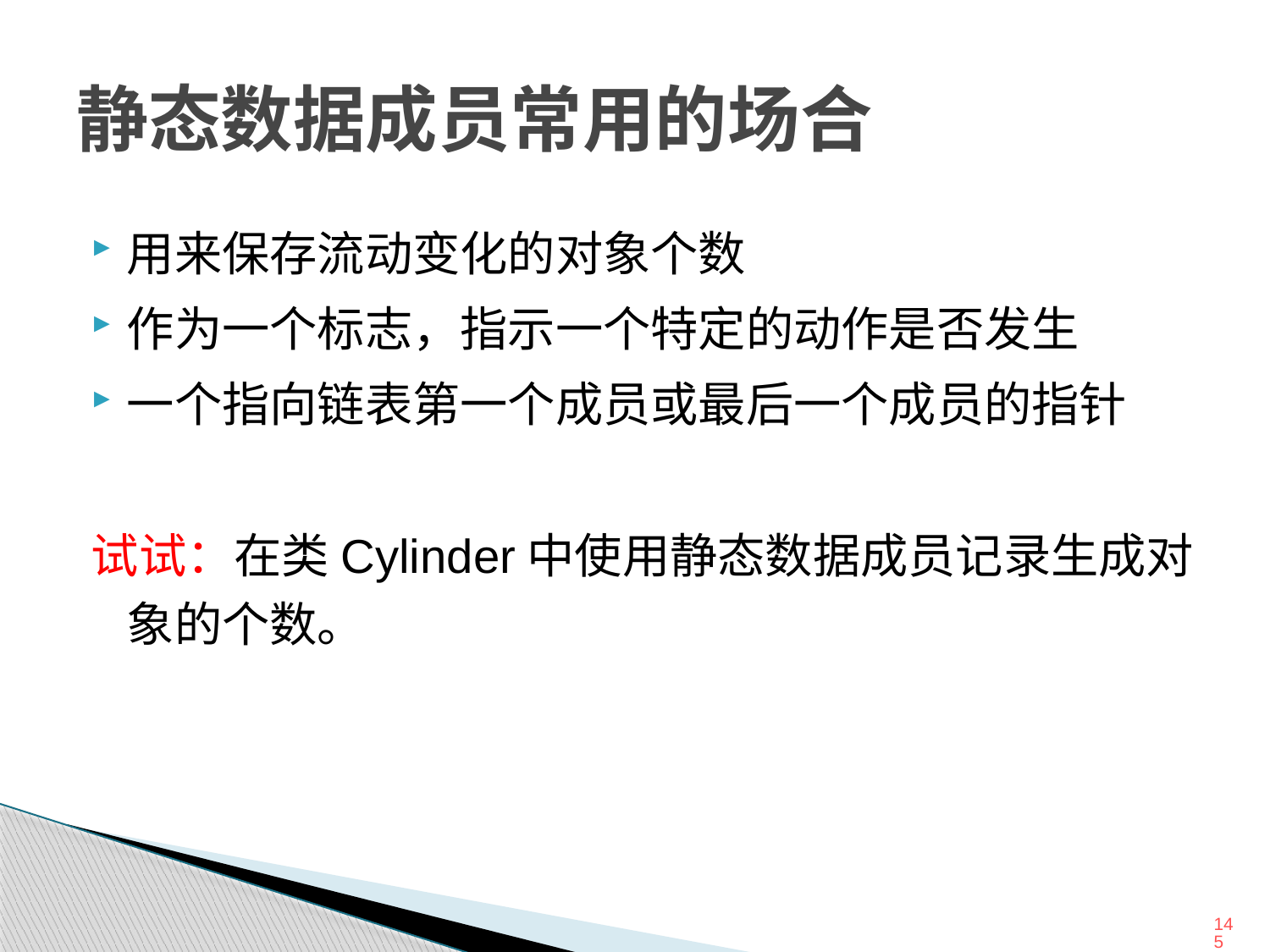

# 静态数据成员常用的场合
用来保存流动变化的对象个数
作为一个标志，指示一个特定的动作是否发生
一个指向链表第一个成员或最后一个成员的指针

试试：在类Cylinder中使用静态数据成员记录生成对象的个数。
145